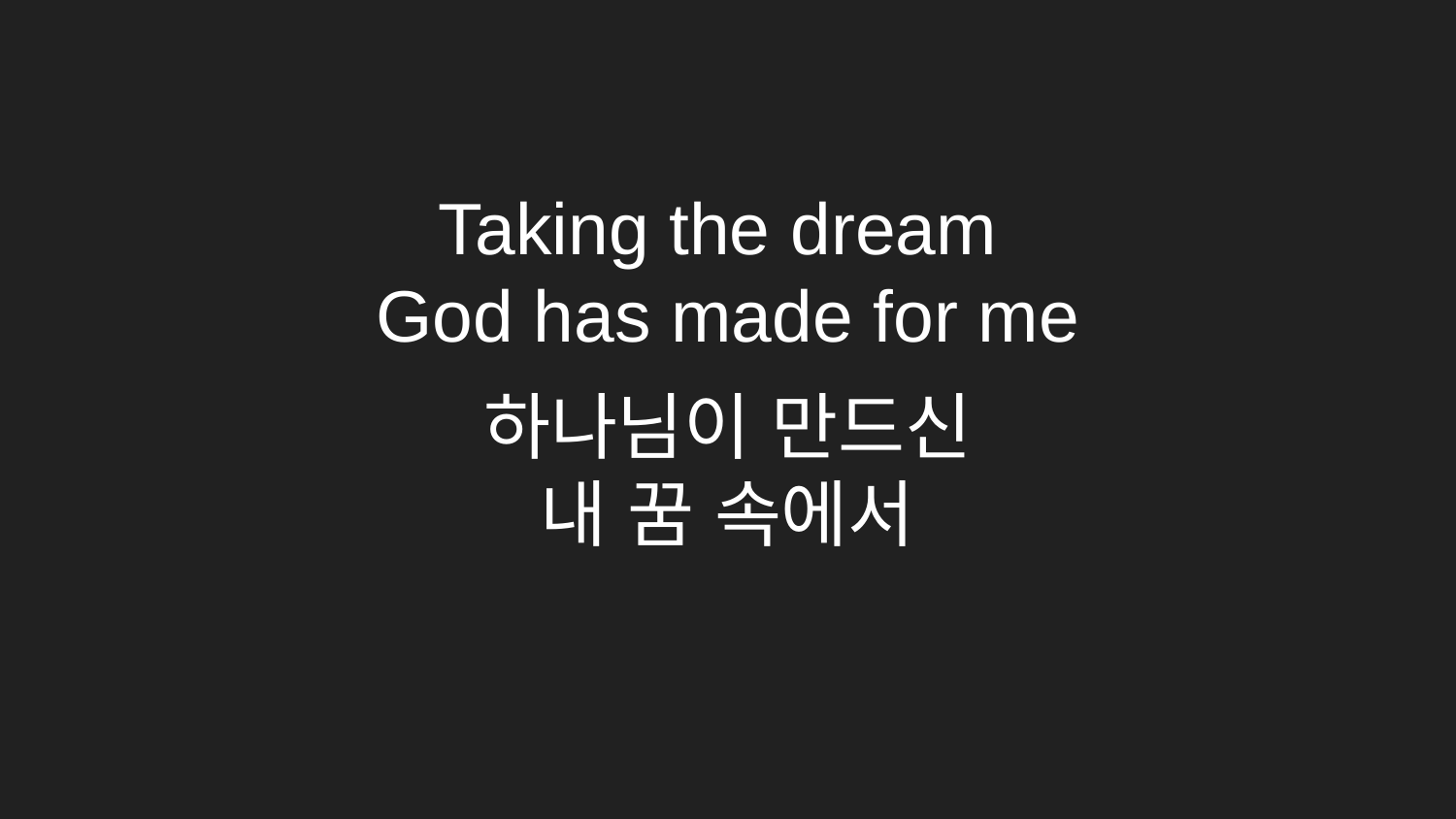

# Taking the dream God has made for me
하나님이 만드신
내 꿈 속에서